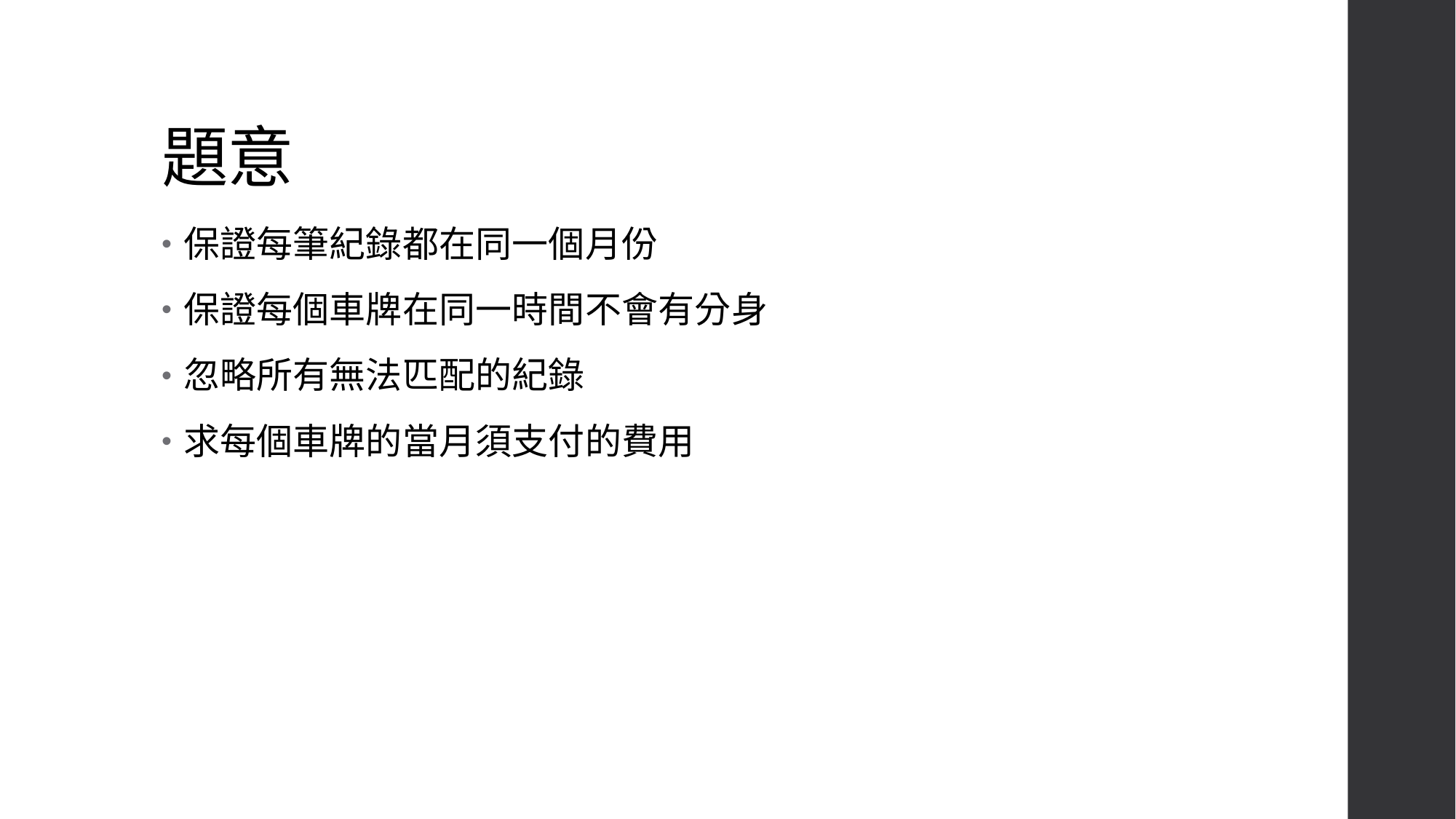

# 題意
保證每筆紀錄都在同一個月份
保證每個車牌在同一時間不會有分身
忽略所有無法匹配的紀錄
求每個車牌的當月須支付的費用